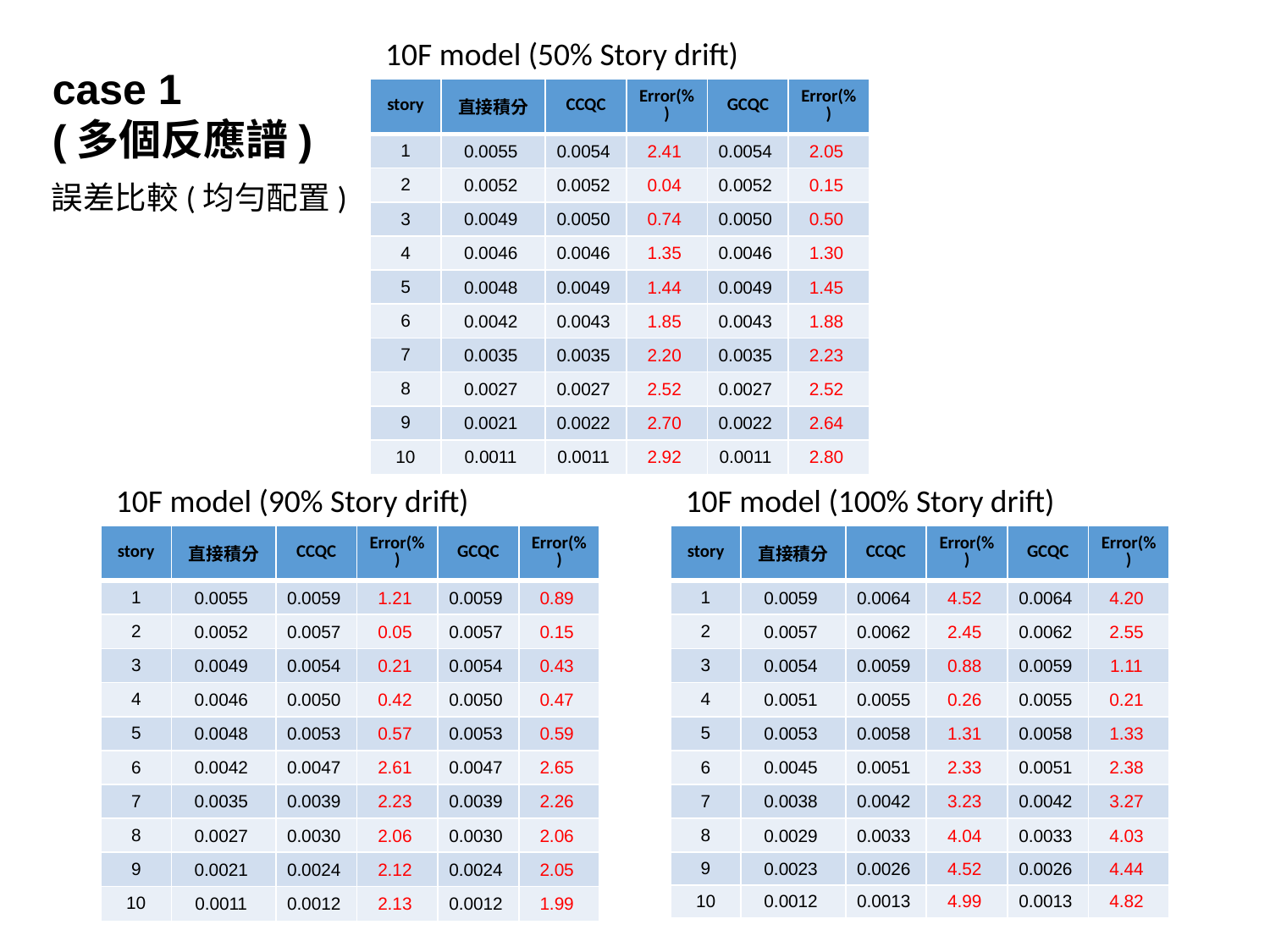

10F model (50% Story drift)
case 1
(多個反應譜)
| story | 直接積分 | CCQC | Error(%) | GCQC | Error(%) |
| --- | --- | --- | --- | --- | --- |
| 1 | 0.0055 | 0.0054 | 2.41 | 0.0054 | 2.05 |
| 2 | 0.0052 | 0.0052 | 0.04 | 0.0052 | 0.15 |
| 3 | 0.0049 | 0.0050 | 0.74 | 0.0050 | 0.50 |
| 4 | 0.0046 | 0.0046 | 1.35 | 0.0046 | 1.30 |
| 5 | 0.0048 | 0.0049 | 1.44 | 0.0049 | 1.45 |
| 6 | 0.0042 | 0.0043 | 1.85 | 0.0043 | 1.88 |
| 7 | 0.0035 | 0.0035 | 2.20 | 0.0035 | 2.23 |
| 8 | 0.0027 | 0.0027 | 2.52 | 0.0027 | 2.52 |
| 9 | 0.0021 | 0.0022 | 2.70 | 0.0022 | 2.64 |
| 10 | 0.0011 | 0.0011 | 2.92 | 0.0011 | 2.80 |
誤差比較(均勻配置)
10F model (90% Story drift)
10F model (100% Story drift)
| story | 直接積分 | CCQC | Error(%) | GCQC | Error(%) |
| --- | --- | --- | --- | --- | --- |
| 1 | 0.0055 | 0.0059 | 1.21 | 0.0059 | 0.89 |
| 2 | 0.0052 | 0.0057 | 0.05 | 0.0057 | 0.15 |
| 3 | 0.0049 | 0.0054 | 0.21 | 0.0054 | 0.43 |
| 4 | 0.0046 | 0.0050 | 0.42 | 0.0050 | 0.47 |
| 5 | 0.0048 | 0.0053 | 0.57 | 0.0053 | 0.59 |
| 6 | 0.0042 | 0.0047 | 2.61 | 0.0047 | 2.65 |
| 7 | 0.0035 | 0.0039 | 2.23 | 0.0039 | 2.26 |
| 8 | 0.0027 | 0.0030 | 2.06 | 0.0030 | 2.06 |
| 9 | 0.0021 | 0.0024 | 2.12 | 0.0024 | 2.05 |
| 10 | 0.0011 | 0.0012 | 2.13 | 0.0012 | 1.99 |
| story | 直接積分 | CCQC | Error(%) | GCQC | Error(%) |
| --- | --- | --- | --- | --- | --- |
| 1 | 0.0059 | 0.0064 | 4.52 | 0.0064 | 4.20 |
| 2 | 0.0057 | 0.0062 | 2.45 | 0.0062 | 2.55 |
| 3 | 0.0054 | 0.0059 | 0.88 | 0.0059 | 1.11 |
| 4 | 0.0051 | 0.0055 | 0.26 | 0.0055 | 0.21 |
| 5 | 0.0053 | 0.0058 | 1.31 | 0.0058 | 1.33 |
| 6 | 0.0045 | 0.0051 | 2.33 | 0.0051 | 2.38 |
| 7 | 0.0038 | 0.0042 | 3.23 | 0.0042 | 3.27 |
| 8 | 0.0029 | 0.0033 | 4.04 | 0.0033 | 4.03 |
| 9 | 0.0023 | 0.0026 | 4.52 | 0.0026 | 4.44 |
| 10 | 0.0012 | 0.0013 | 4.99 | 0.0013 | 4.82 |